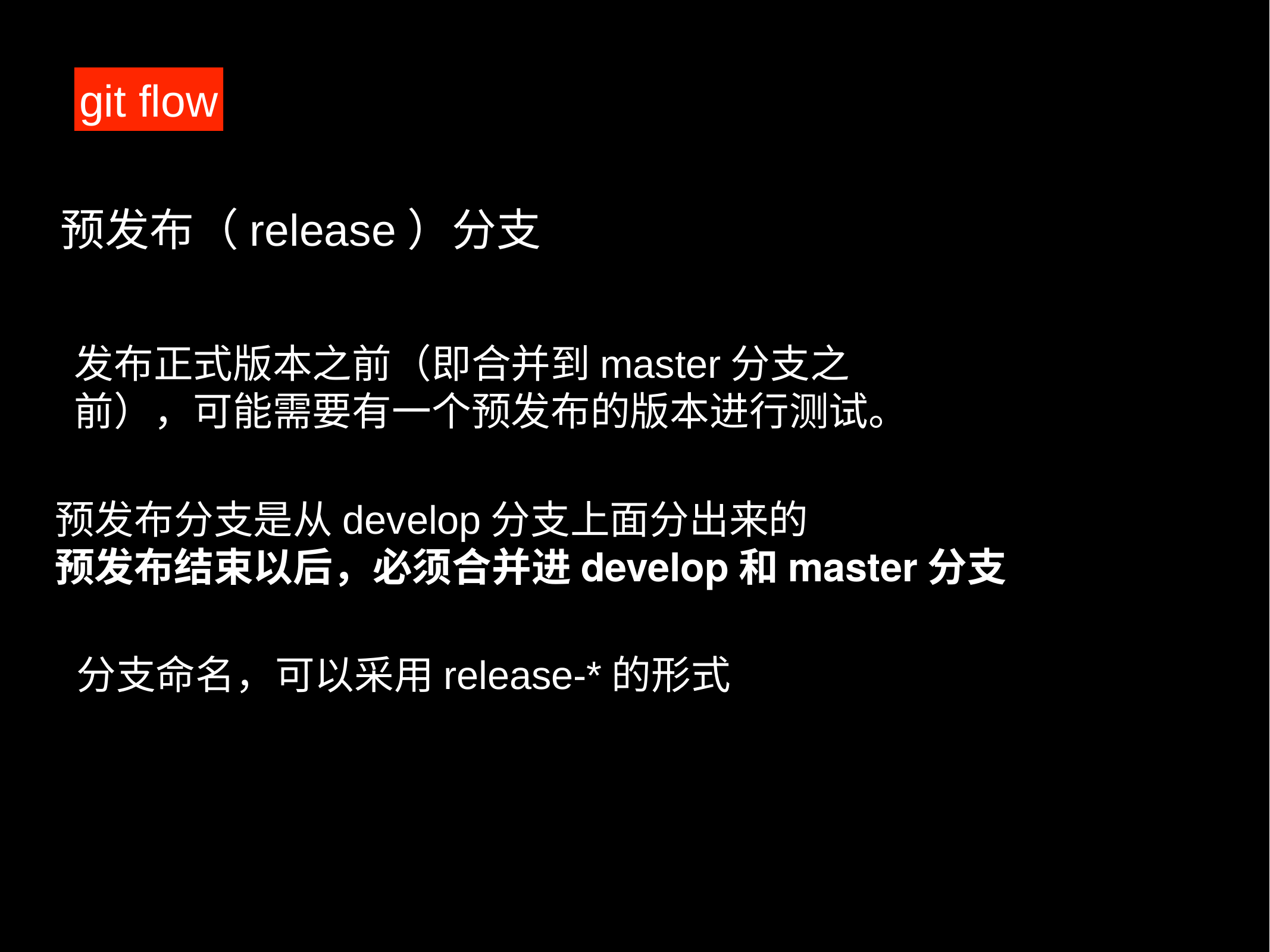

git flow
预发布（release）分支
发布正式版本之前（即合并到master分支之前），可能需要有一个预发布的版本进行测试。
预发布分支是从develop分支上面分出来的
预发布结束以后，必须合并进develop和master分支
分支命名，可以采用release-*的形式